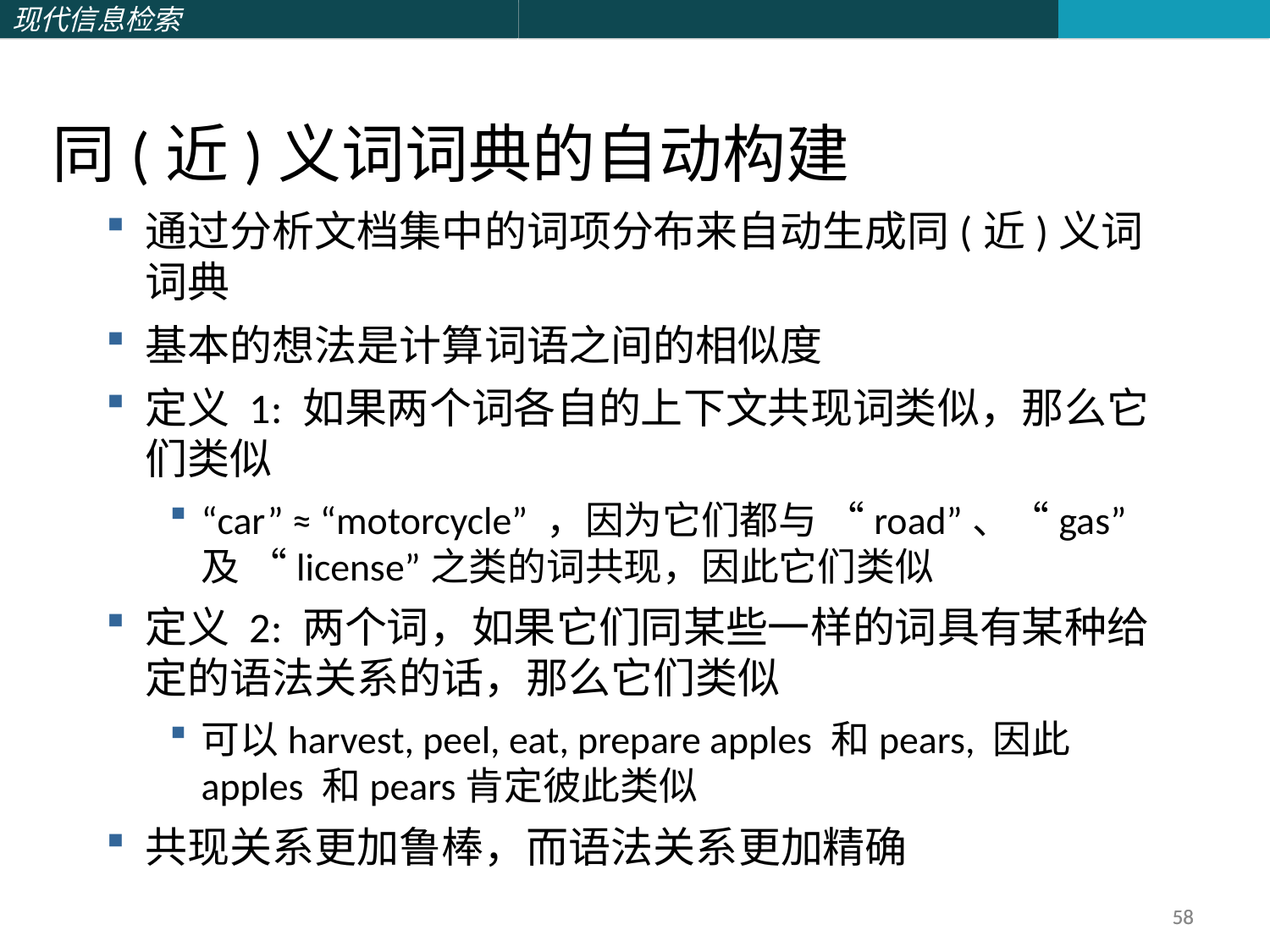

同(近)义词词典的自动构建
通过分析文档集中的词项分布来自动生成同(近)义词词典
基本的想法是计算词语之间的相似度
定义 1: 如果两个词各自的上下文共现词类似，那么它们类似
“car” ≈ “motorcycle” ，因为它们都与 “road”、“gas” 及 “license”之类的词共现，因此它们类似
定义 2: 两个词，如果它们同某些一样的词具有某种给定的语法关系的话，那么它们类似
可以harvest, peel, eat, prepare apples 和pears, 因此 apples 和pears肯定彼此类似
共现关系更加鲁棒，而语法关系更加精确
58
58